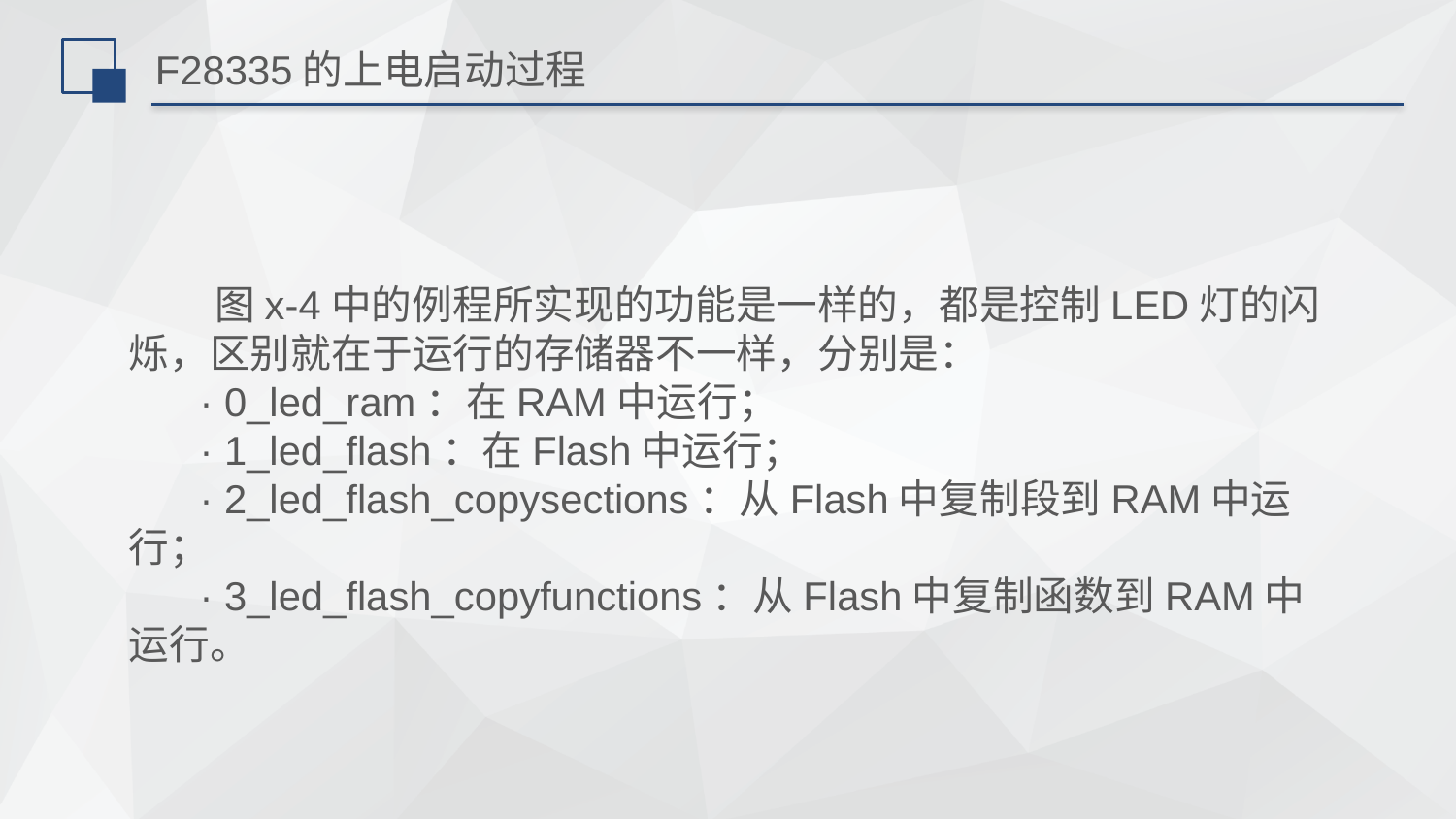

# F28335的上电启动过程
图x-4中的例程所实现的功能是一样的，都是控制LED灯的闪烁，区别就在于运行的存储器不一样，分别是：
· 0_led_ram：在RAM中运行；
· 1_led_flash：在Flash中运行；
· 2_led_flash_copysections：从Flash中复制段到RAM中运行；
· 3_led_flash_copyfunctions：从Flash中复制函数到RAM中运行。